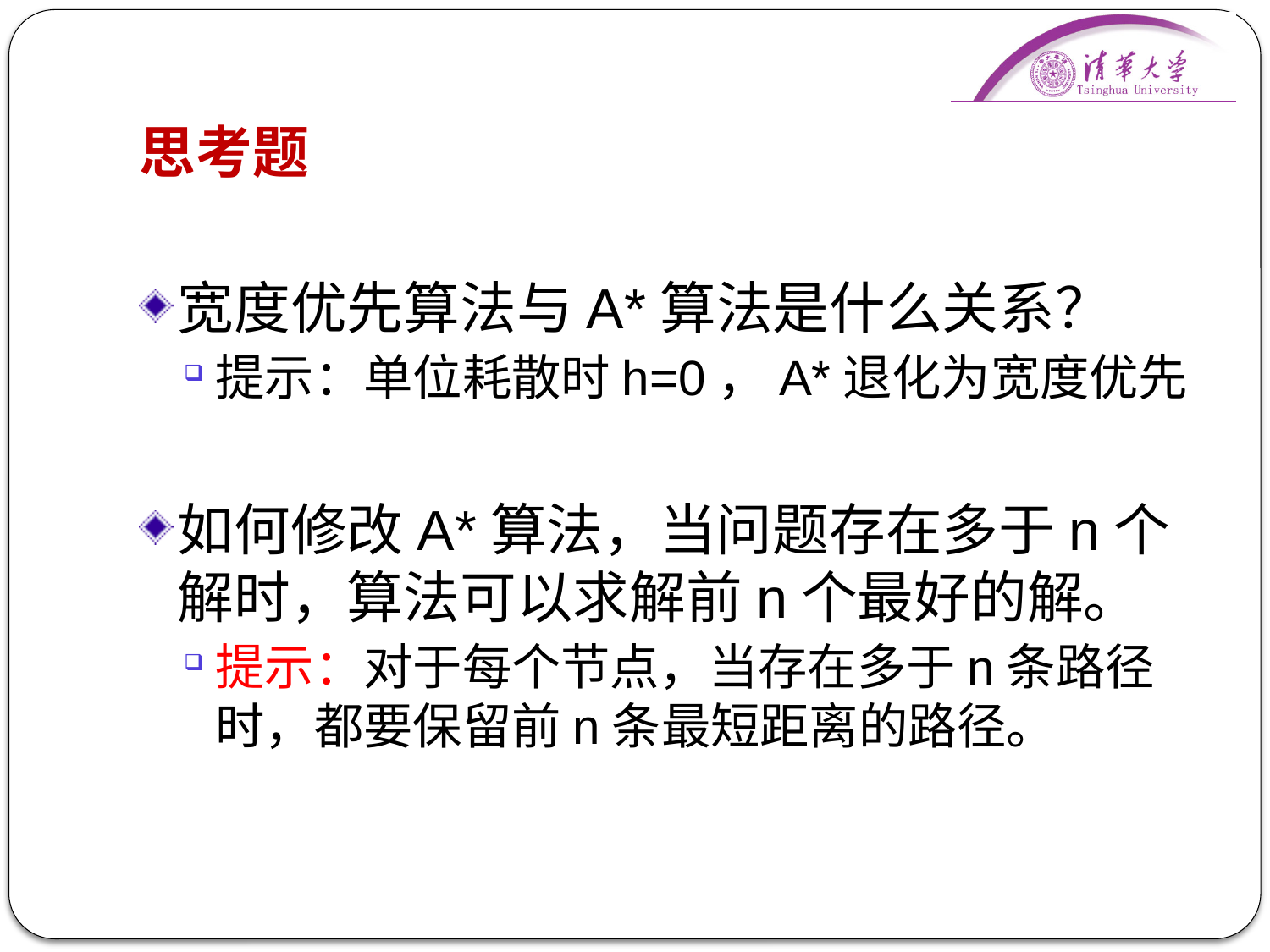

# 思考题

宽度优先算法与A*算法是什么关系？
提示：单位耗散时h=0，A*退化为宽度优先

如何修改A*算法，当问题存在多于n个解时，算法可以求解前n个最好的解。
提示：对于每个节点，当存在多于n条路径时，都要保留前n条最短距离的路径。